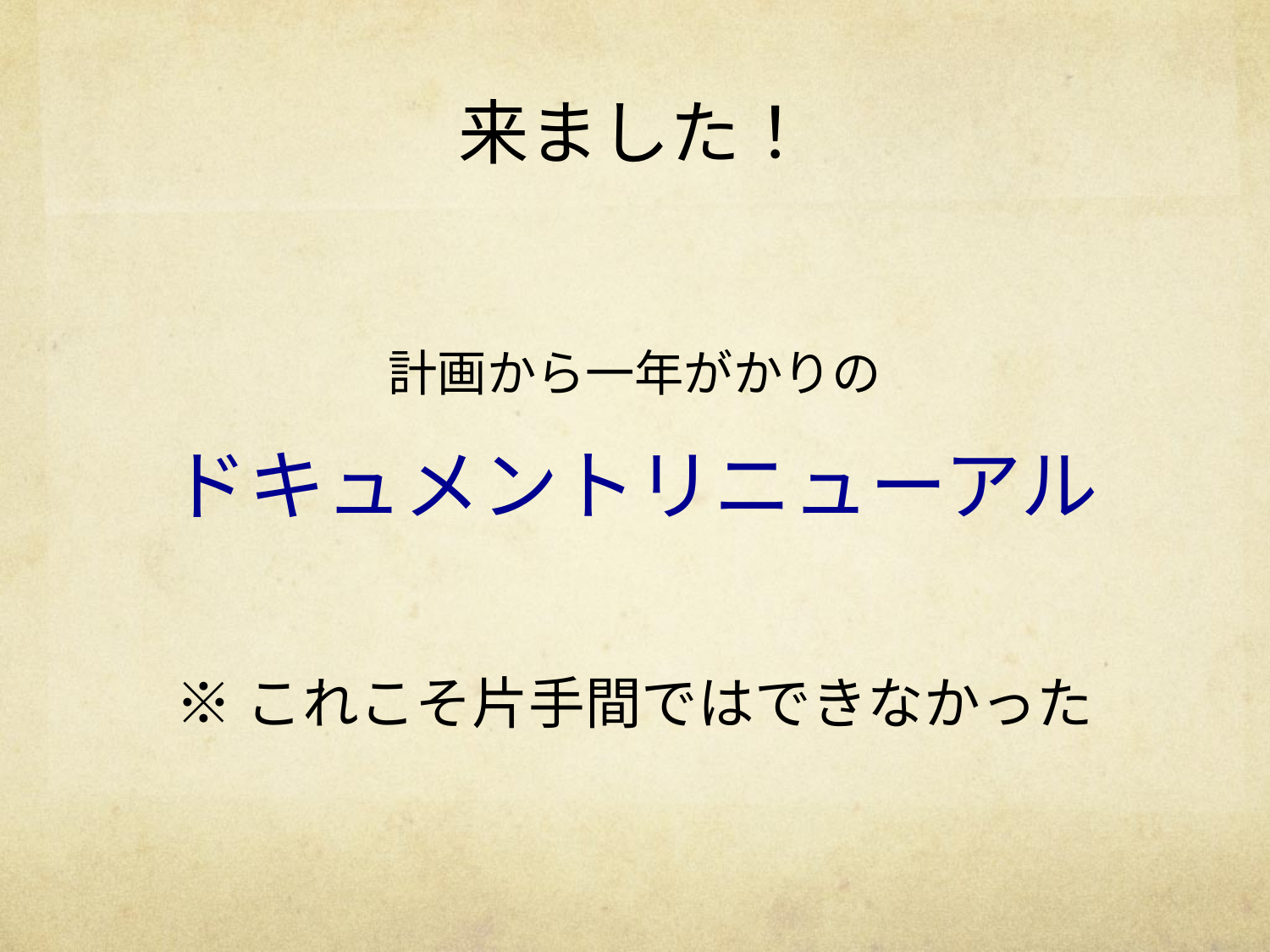

# 来ました！

計画から一年がかりの
ドキュメントリニューアル

※これこそ片手間ではできなかった